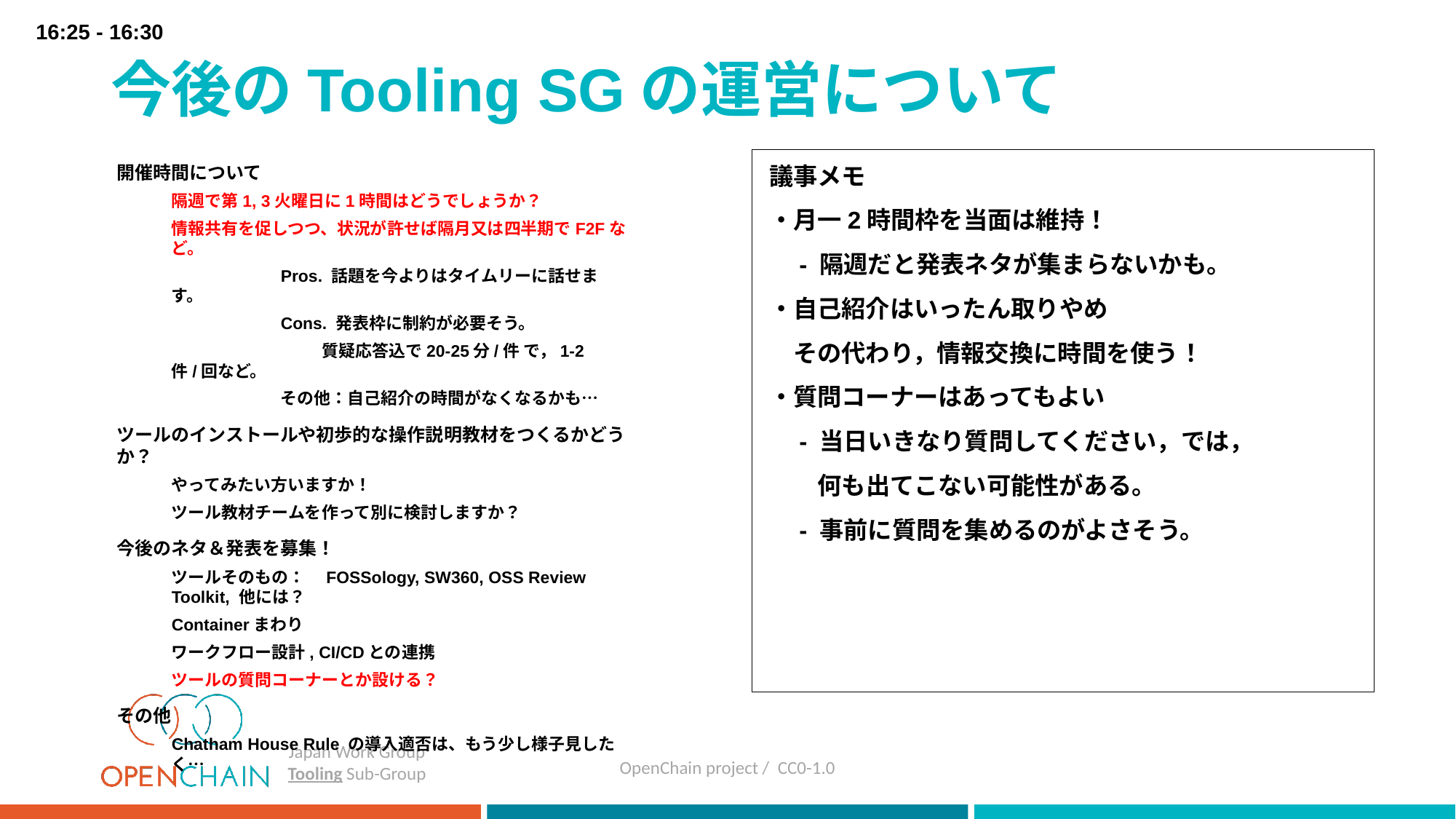

16:25 - 16:30
# 今後のTooling SGの運営について
開催時間について
隔週で第1, 3火曜日に1時間はどうでしょうか？
情報共有を促しつつ、状況が許せば隔月又は四半期でF2Fなど。
	Pros. 話題を今よりはタイムリーに話せます。
	Cons. 発表枠に制約が必要そう。
　　　　　　　　　質疑応答込で20-25分/件 で，1-2件/回など。
	その他：自己紹介の時間がなくなるかも…
ツールのインストールや初歩的な操作説明教材をつくるかどうか？
やってみたい方いますか！
ツール教材チームを作って別に検討しますか？
今後のネタ＆発表を募集！
ツールそのもの：　FOSSology, SW360, OSS Review Toolkit, 他には？
Containerまわり
ワークフロー設計, CI/CDとの連携
ツールの質問コーナーとか設ける？
その他
Chatham House Rule の導入適否は、もう少し様子見したく…

議事メモ
・月一2時間枠を当面は維持！
　- 隔週だと発表ネタが集まらないかも。
・自己紹介はいったん取りやめ
　その代わり，情報交換に時間を使う！
・質問コーナーはあってもよい
　- 当日いきなり質問してください，では，
　　何も出てこない可能性がある。
　- 事前に質問を集めるのがよさそう。
OpenChain project /  CC0-1.0